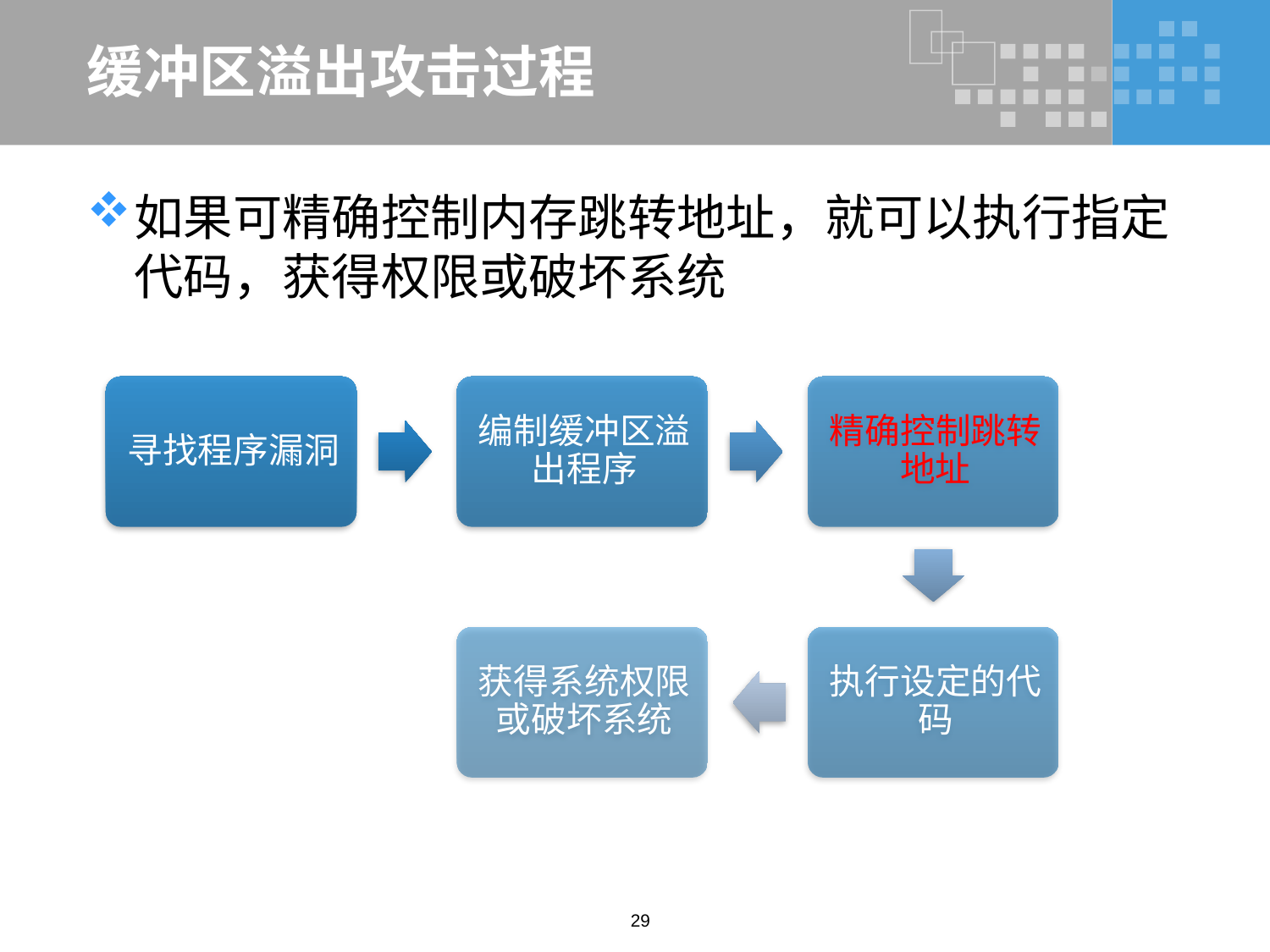

# 缓冲区溢出攻击过程
如果可精确控制内存跳转地址，就可以执行指定代码，获得权限或破坏系统

寻找程序漏洞

编制缓冲区溢出程序

精确控制跳转地址

执行设定的代码

获得系统权限或破坏系统
29